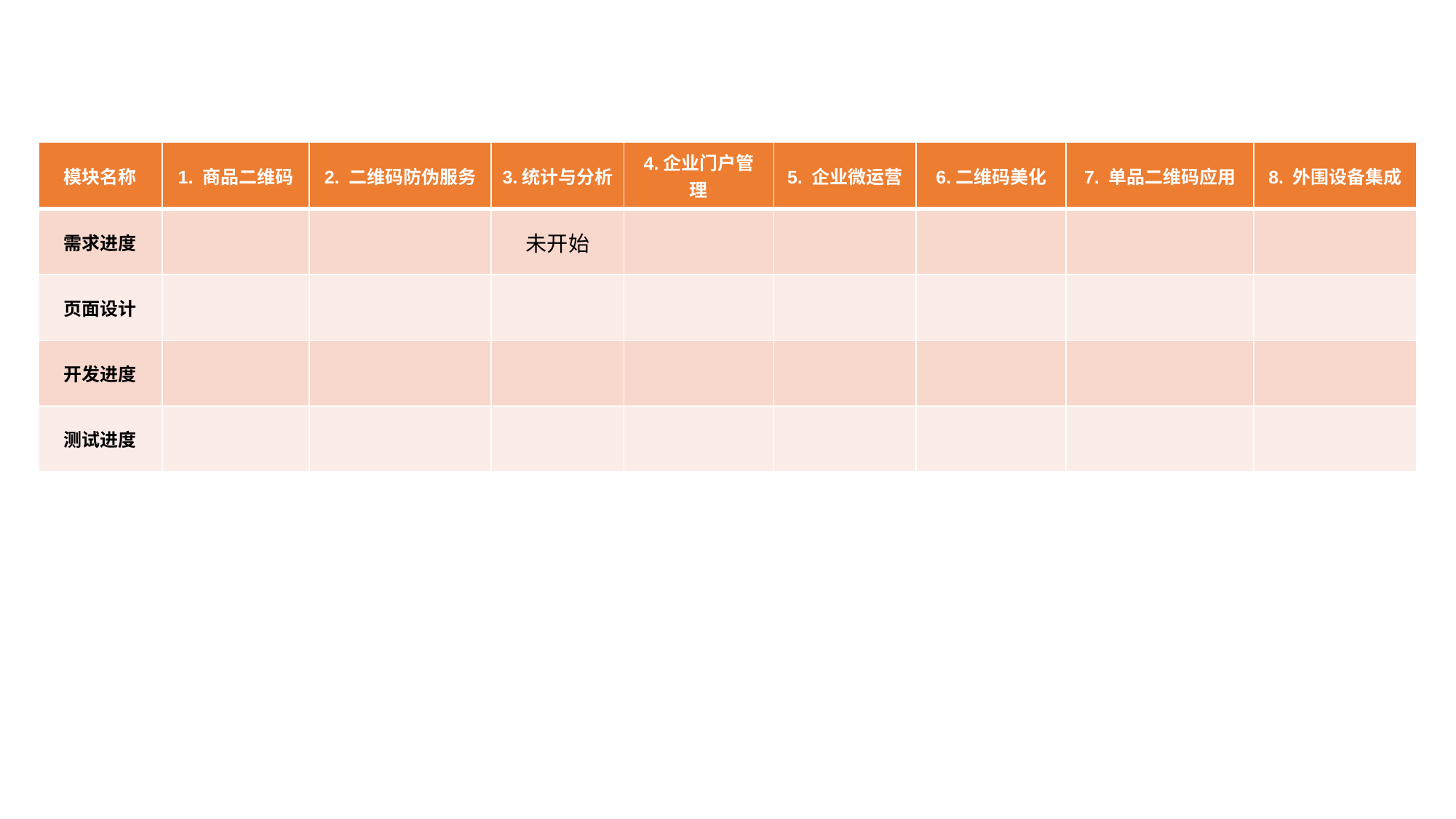

| 模块名称 | 1. 商品二维码 | 2. 二维码防伪服务 | 3.统计与分析 | 4.企业门户管理 | 5. 企业微运营 | 6.二维码美化 | 7. 单品二维码应用 | 8. 外围设备集成 |
| --- | --- | --- | --- | --- | --- | --- | --- | --- |
| 需求进度 |  |  | 未开始 |  |  |  |  |  |
| 页面设计 |  |  |  |  |  |  |  |  |
| 开发进度 |  |  |  |  |  |  |  |  |
| 测试进度 |  |  |  |  |  |  |  |  |